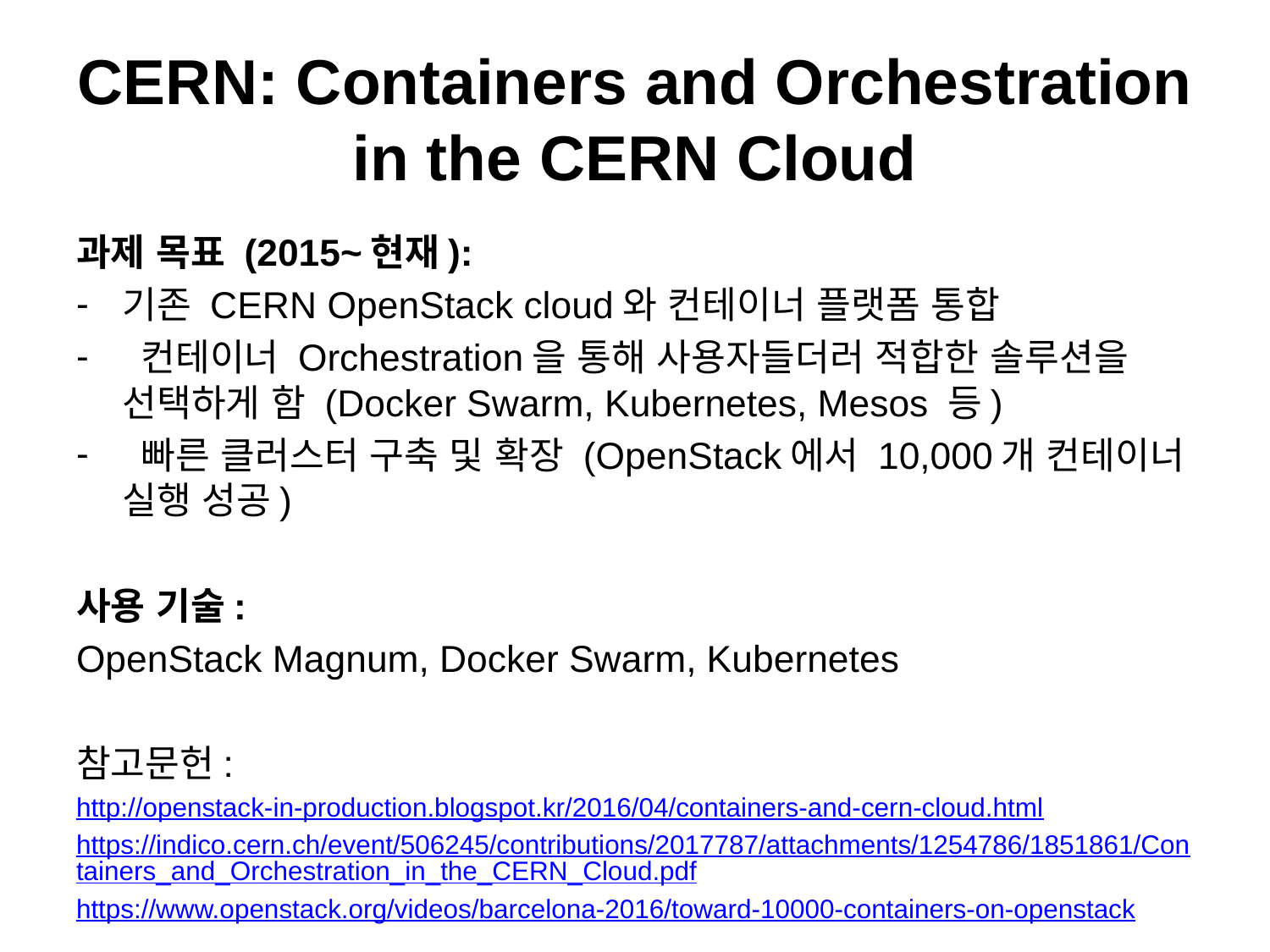

# CERN: Containers and Orchestration in the CERN Cloud
과제 목표 (2015~현재):
기존 CERN OpenStack cloud와 컨테이너 플랫폼 통합
 컨테이너 Orchestration을 통해 사용자들더러 적합한 솔루션을 선택하게 함 (Docker Swarm, Kubernetes, Mesos 등)
 빠른 클러스터 구축 및 확장 (OpenStack에서 10,000개 컨테이너 실행 성공)

사용 기술:
OpenStack Magnum, Docker Swarm, Kubernetes

참고문헌:
http://openstack-in-production.blogspot.kr/2016/04/containers-and-cern-cloud.html
https://indico.cern.ch/event/506245/contributions/2017787/attachments/1254786/1851861/Containers_and_Orchestration_in_the_CERN_Cloud.pdf
https://www.openstack.org/videos/barcelona-2016/toward-10000-containers-on-openstack